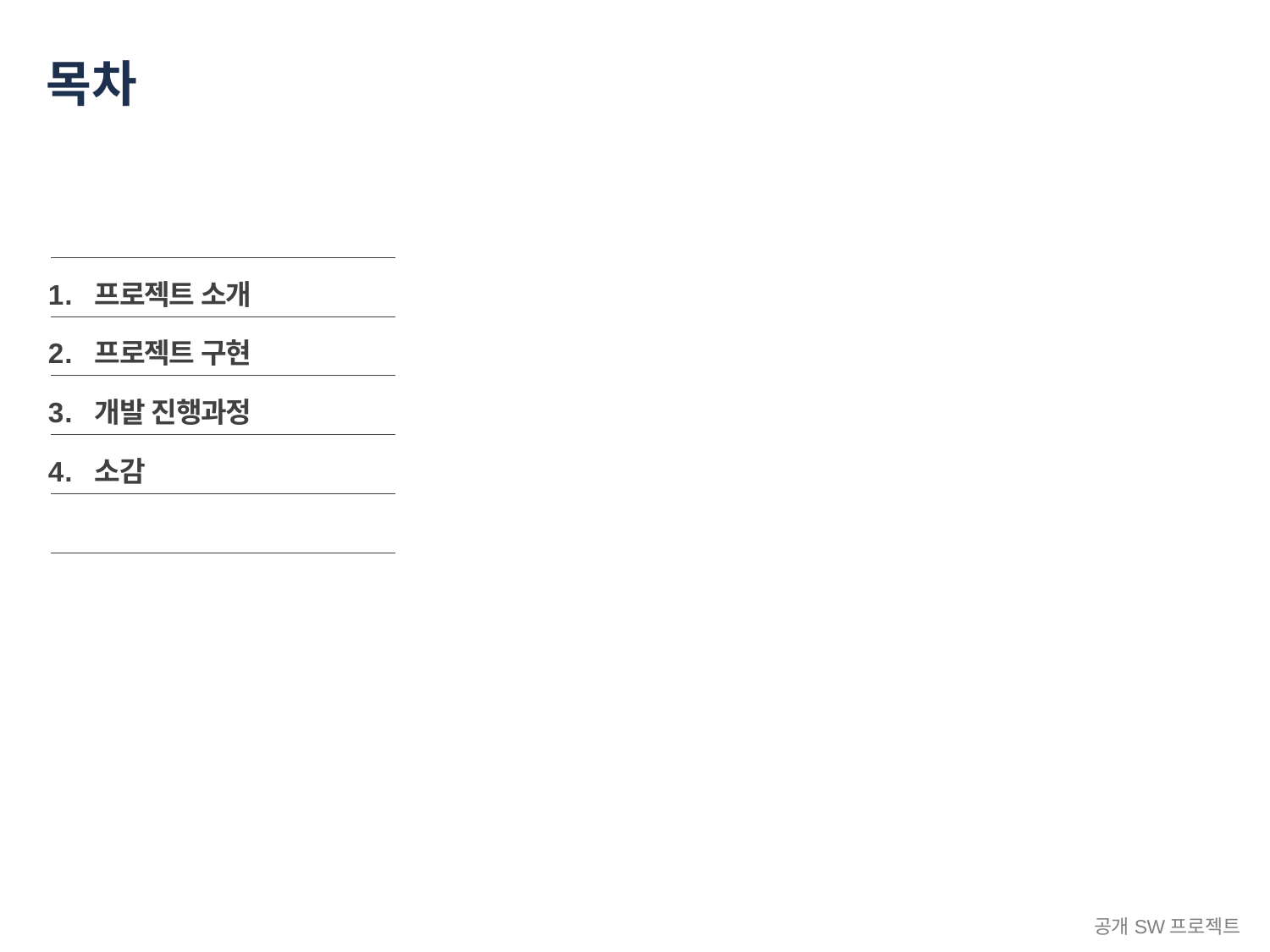

# 목차
프로젝트 소개
프로젝트 구현
개발 진행과정
소감
공개SW프로젝트